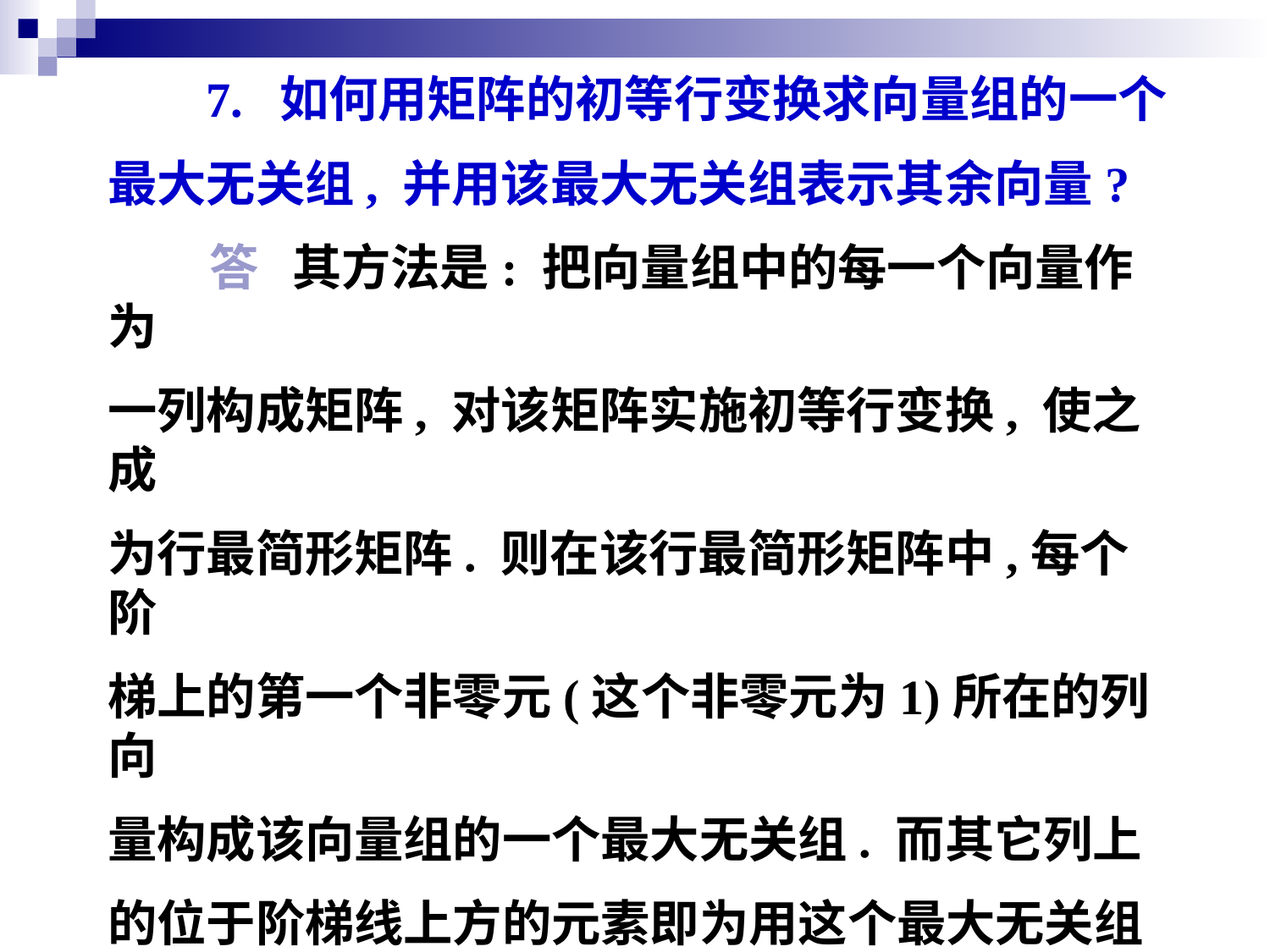

7.  如何用矩阵的初等行变换求向量组的一个
最大无关组, 并用该最大无关组表示其余向量?
        答   其方法是: 把向量组中的每一个向量作为
一列构成矩阵, 对该矩阵实施初等行变换, 使之成
为行最简形矩阵. 则在该行最简形矩阵中,每个阶
梯上的第一个非零元(这个非零元为1)所在的列向
量构成该向量组的一个最大无关组. 而其它列上
的位于阶梯线上方的元素即为用这个最大无关组
表示该列向量时相应的系数. 例如